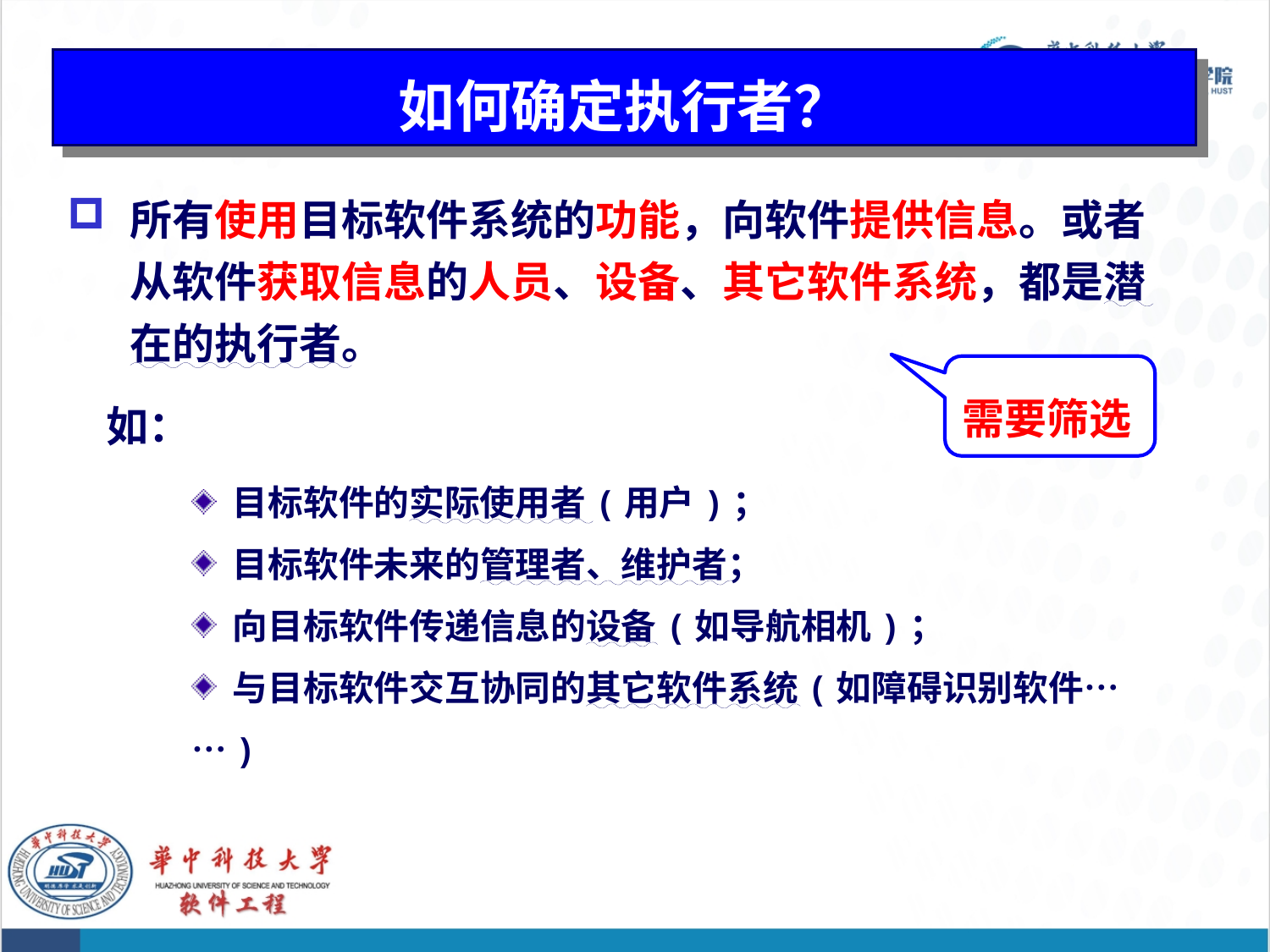

# 如何确定执行者？
所有使用目标软件系统的功能，向软件提供信息。或者从软件获取信息的人员、设备、其它软件系统，都是潜在的执行者。
   如：
 目标软件的实际使用者(用户)；
 目标软件未来的管理者、维护者；
 向目标软件传递信息的设备(如导航相机)；
 与目标软件交互协同的其它软件系统(如障碍识别软件……)
需要筛选